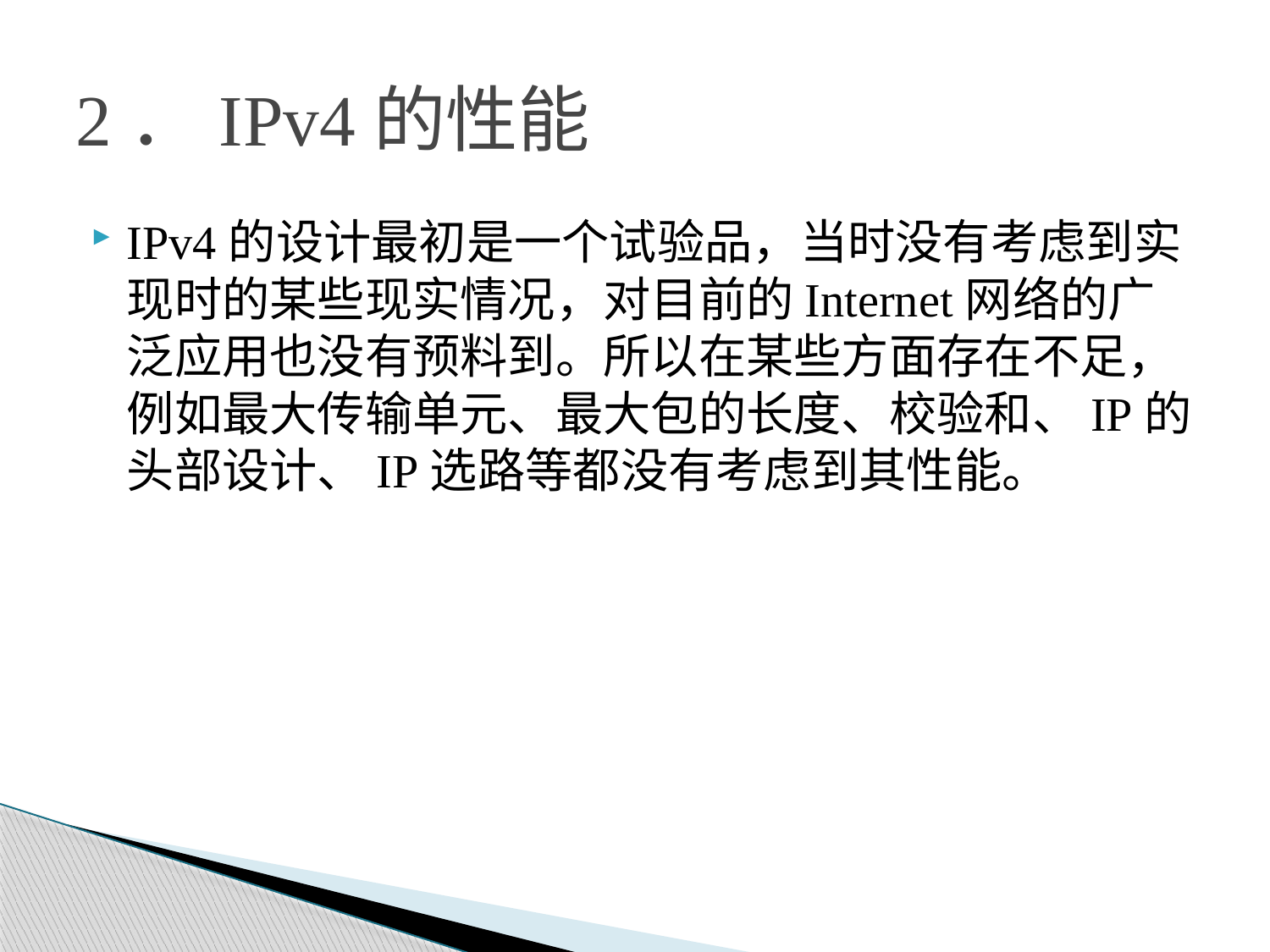

# 2．IPv4的性能
IPv4的设计最初是一个试验品，当时没有考虑到实现时的某些现实情况，对目前的Internet网络的广泛应用也没有预料到。所以在某些方面存在不足，例如最大传输单元、最大包的长度、校验和、IP的头部设计、IP选路等都没有考虑到其性能。